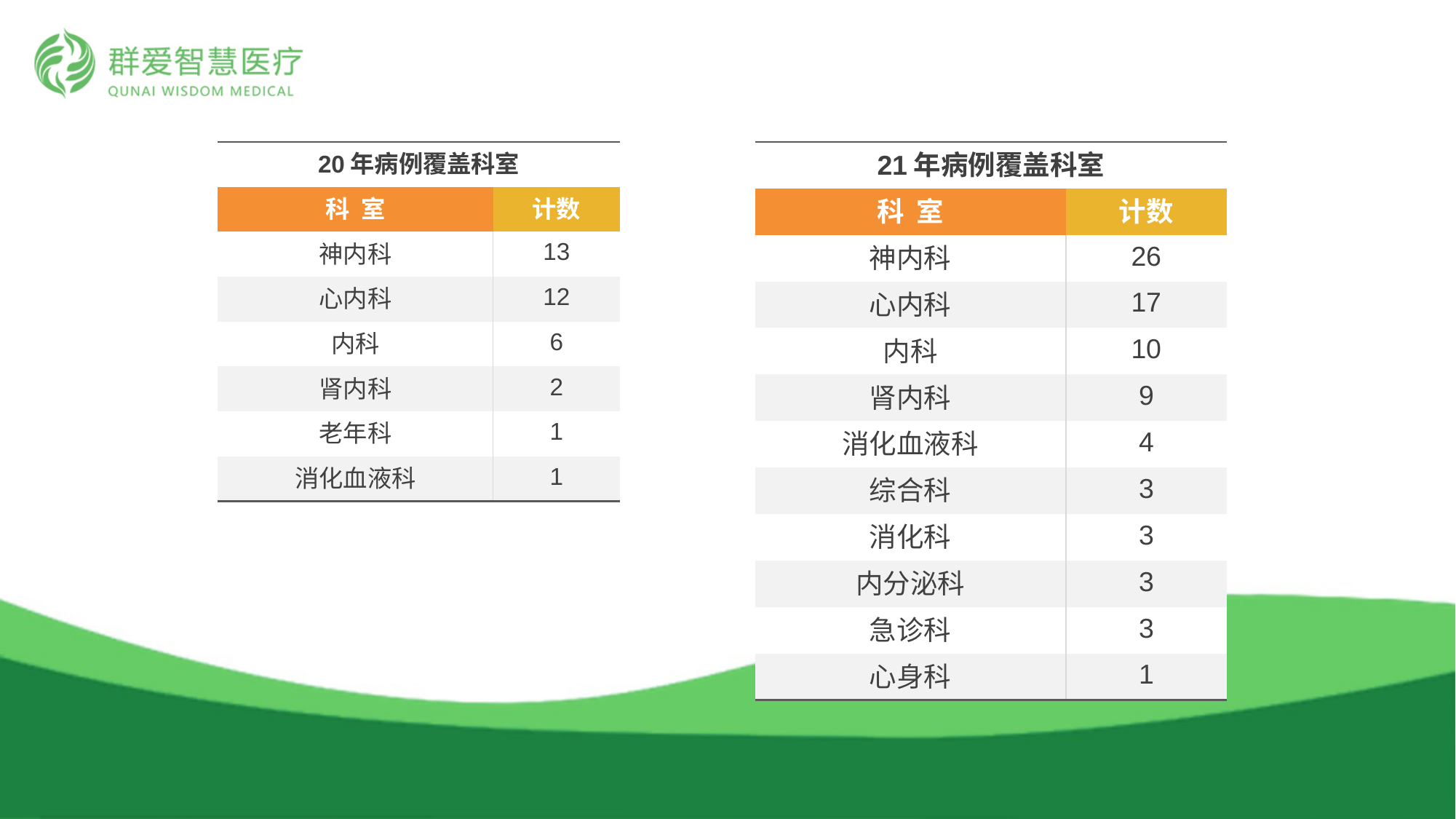

| 20年病例覆盖科室 |  |
| --- | --- |
| 科 室 | 计数 |
| 神内科 | 13 |
| 心内科 | 12 |
| 内科 | 6 |
| 肾内科 | 2 |
| 老年科 | 1 |
| 消化血液科 | 1 |
| 21年病例覆盖科室 |  |
| --- | --- |
| 科 室 | 计数 |
| 神内科 | 26 |
| 心内科 | 17 |
| 内科 | 10 |
| 肾内科 | 9 |
| 消化血液科 | 4 |
| 综合科 | 3 |
| 消化科 | 3 |
| 内分泌科 | 3 |
| 急诊科 | 3 |
| 心身科 | 1 |